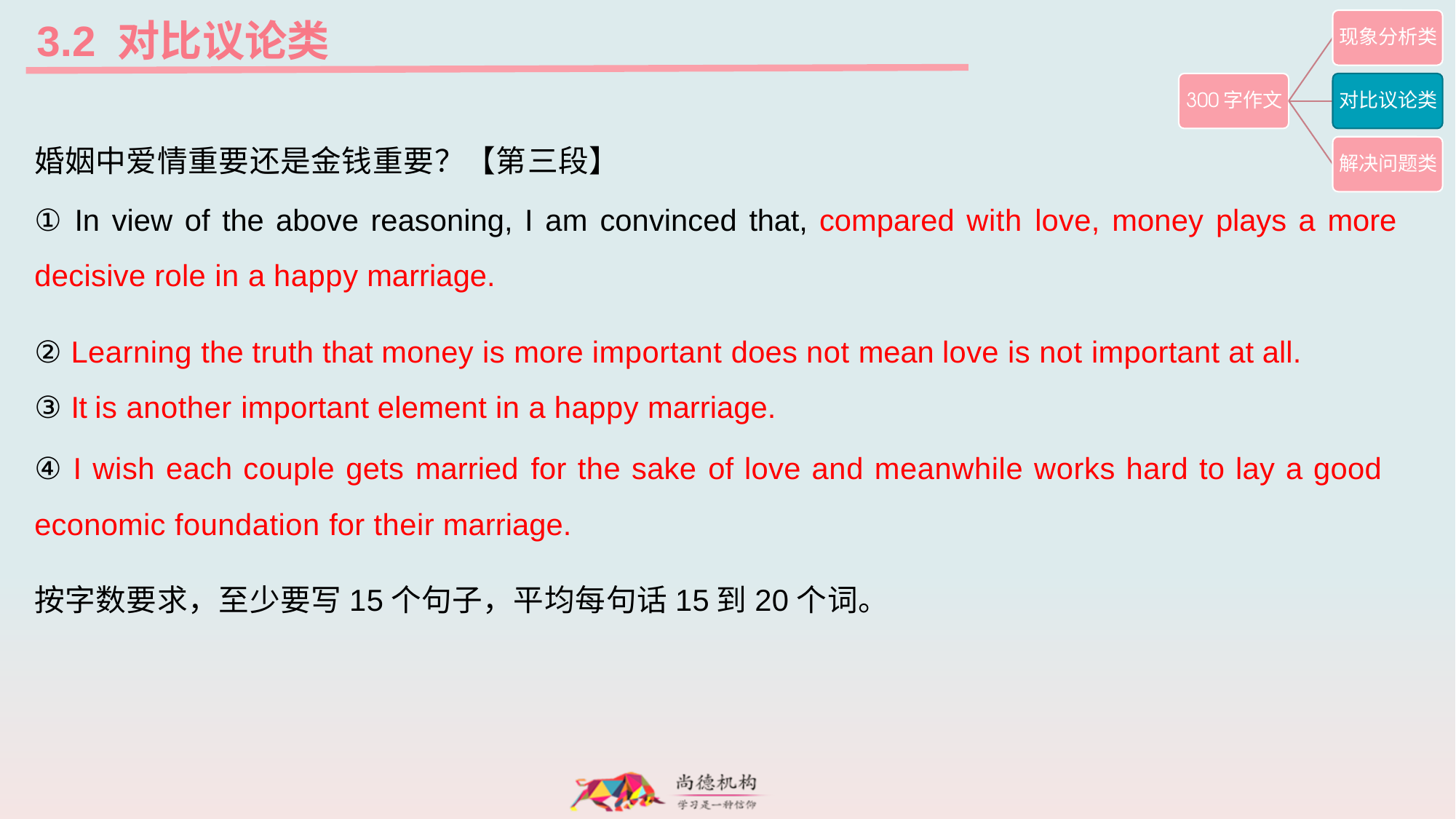

3.2 对比议论类
300字作文

现象分析类

对比议论类

解决问题类
婚姻中爱情重要还是金钱重要？【第三段】
① In view of the above reasoning, I am convinced that, compared with love, money plays a more  decisive role in a happy marriage.
② Learning the truth that money is more important does not mean love is not important at all.
③ It is another important element in a happy marriage.
④ I wish each couple gets married for the sake of love and meanwhile works hard to lay a good economic foundation for their marriage.
按字数要求，至少要写15个句子，平均每句话15到20个词。